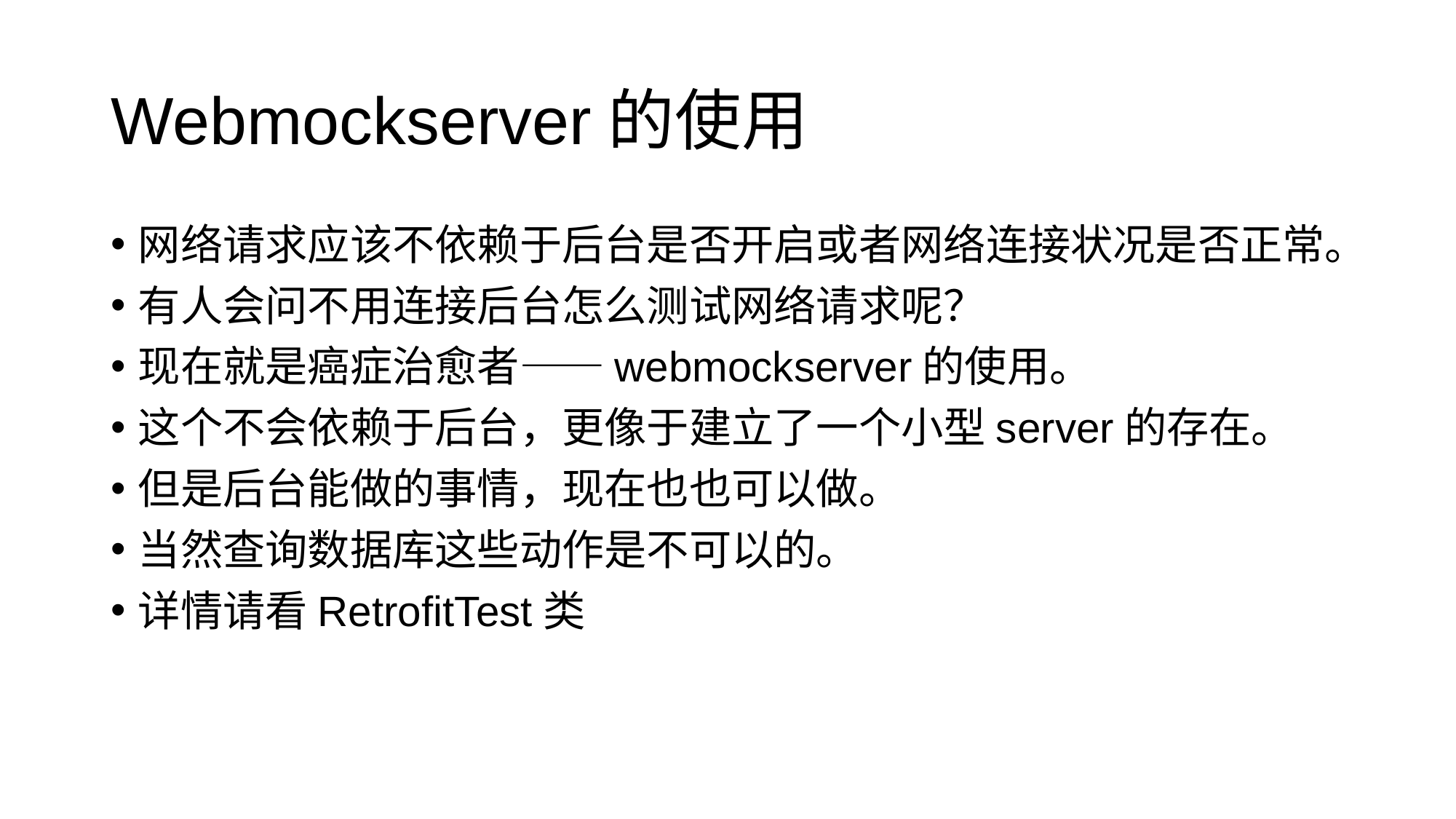

# Webmockserver的使用
网络请求应该不依赖于后台是否开启或者网络连接状况是否正常。
有人会问不用连接后台怎么测试网络请求呢？
现在就是癌症治愈者——webmockserver的使用。
这个不会依赖于后台，更像于建立了一个小型server的存在。
但是后台能做的事情，现在也也可以做。
当然查询数据库这些动作是不可以的。
详情请看RetrofitTest类